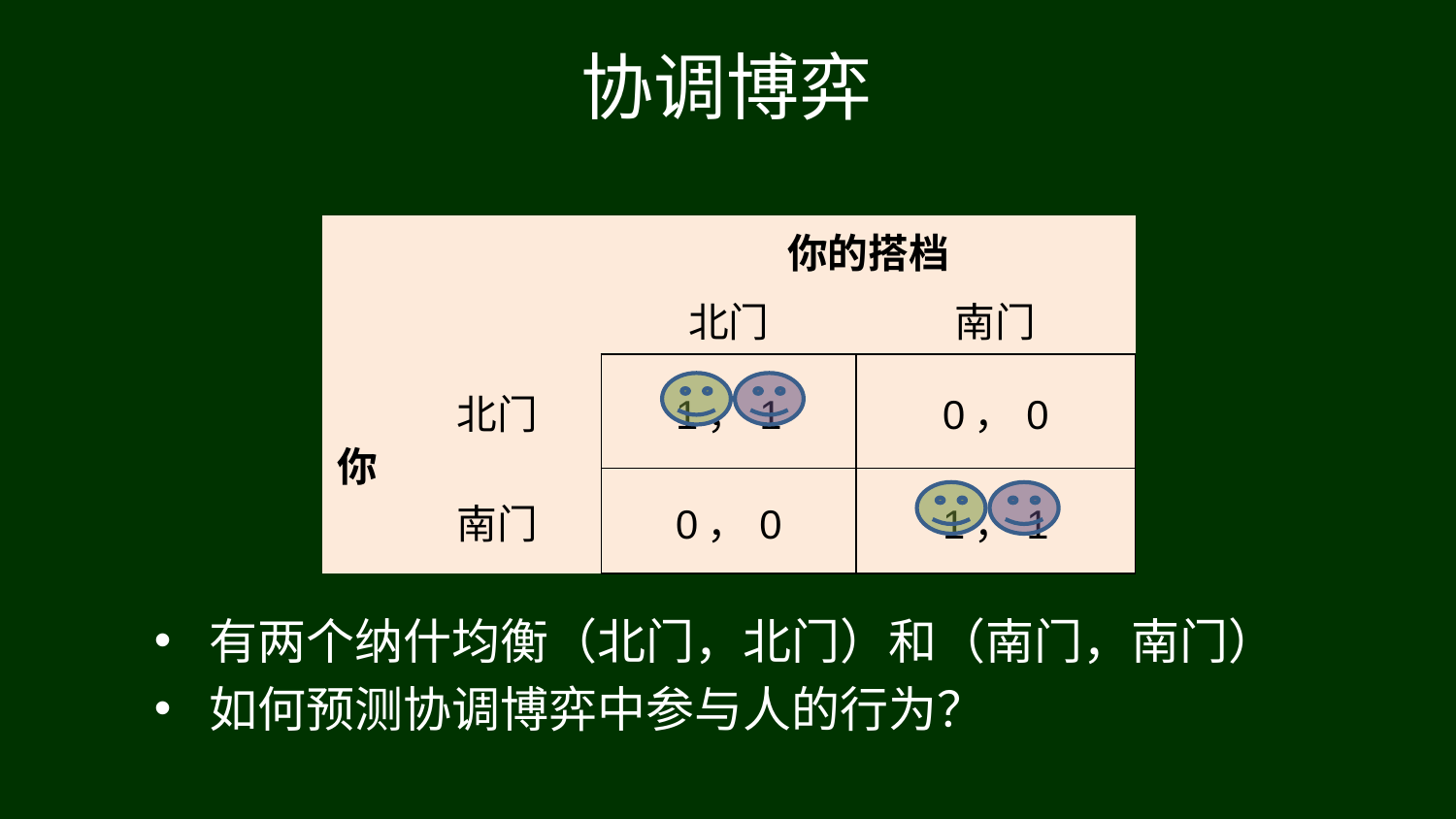

# 协调博弈
|  |  | 你的搭档 |  |
| --- | --- | --- | --- |
|  |  | 北门 | 南门 |
| 你 | 北门 | 1，1 | 0，0 |
|  | 南门 | 0，0 | 1，1 |

有两个纳什均衡（北门，北门）和（南门，南门）
如何预测协调博弈中参与人的行为？